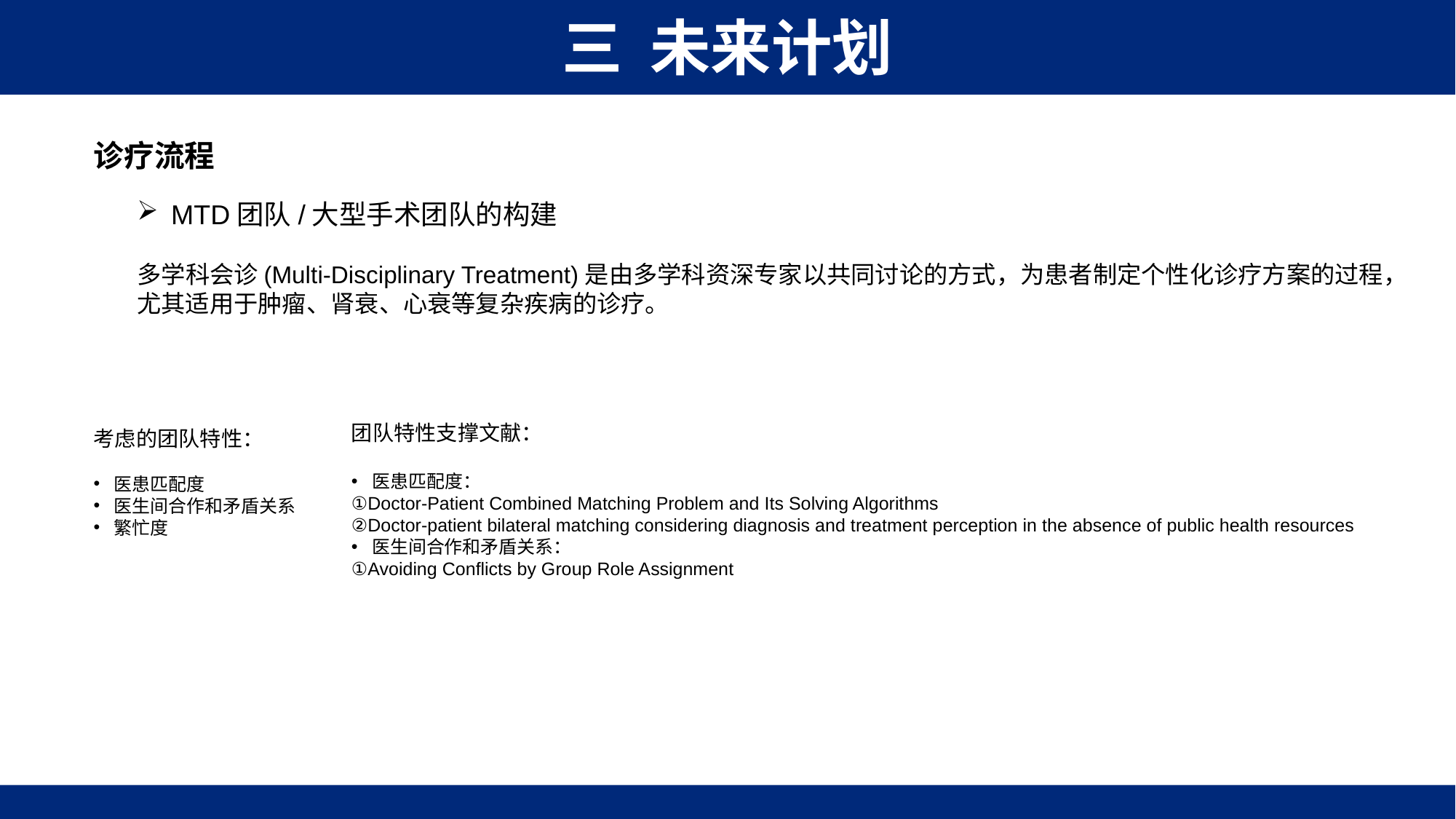

三  未来计划
诊疗流程
MTD团队/大型手术团队的构建
多学科会诊(Multi-Disciplinary Treatment)是由多学科资深专家以共同讨论的方式，为患者制定个性化诊疗方案的过程，尤其适用于肿瘤、肾衰、心衰等复杂疾病的诊疗。
团队特性支撑文献：

医患匹配度：
①Doctor-Patient Combined Matching Problem and Its Solving Algorithms
②Doctor-patient bilateral matching considering diagnosis and treatment perception in the absence of public health resources
医生间合作和矛盾关系：
①Avoiding Conflicts by Group Role Assignment
考虑的团队特性：

医患匹配度
医生间合作和矛盾关系
繁忙度